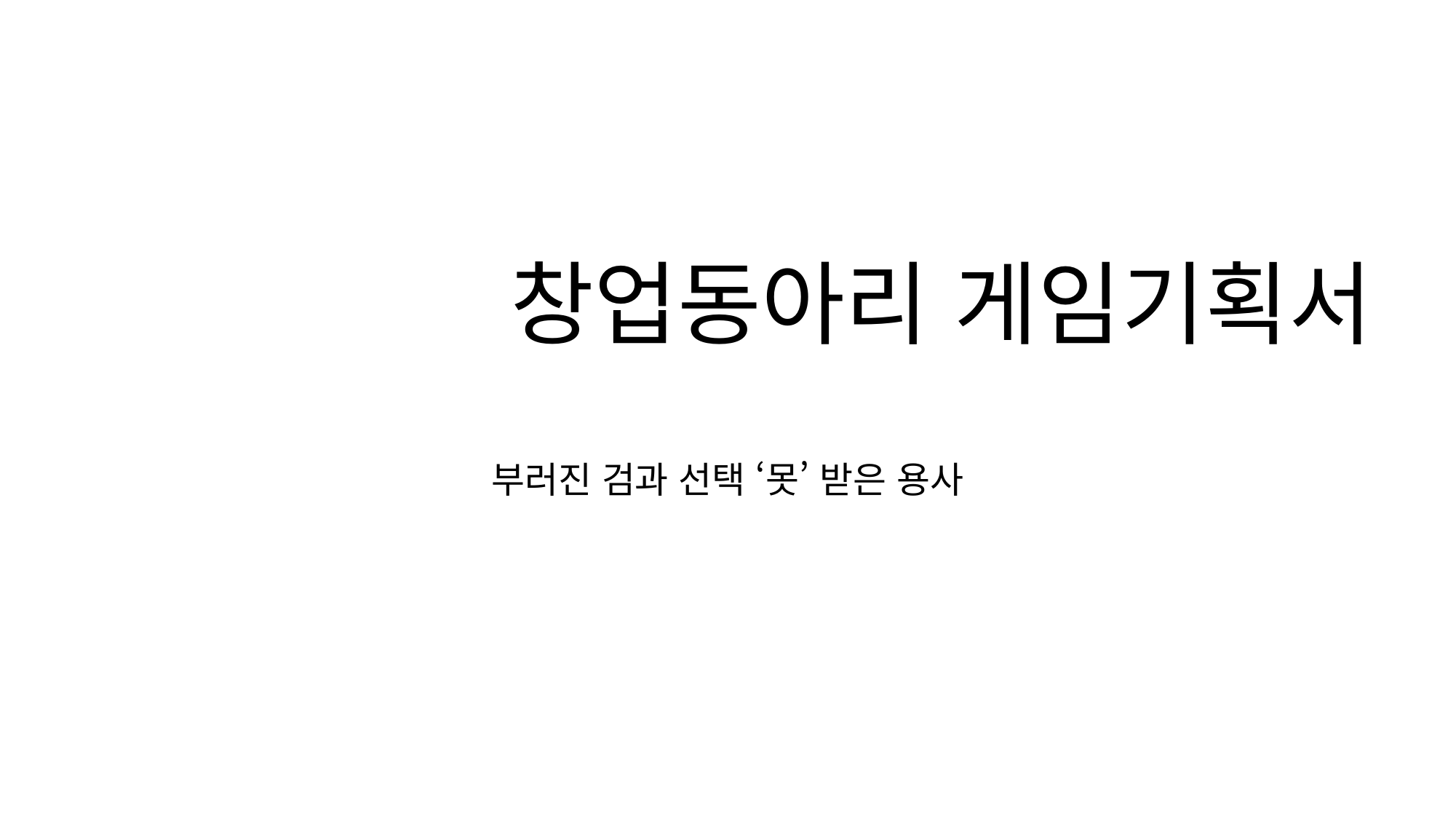

# 창업동아리 게임기획서
부러진 검과 선택 ‘못’ 받은 용사